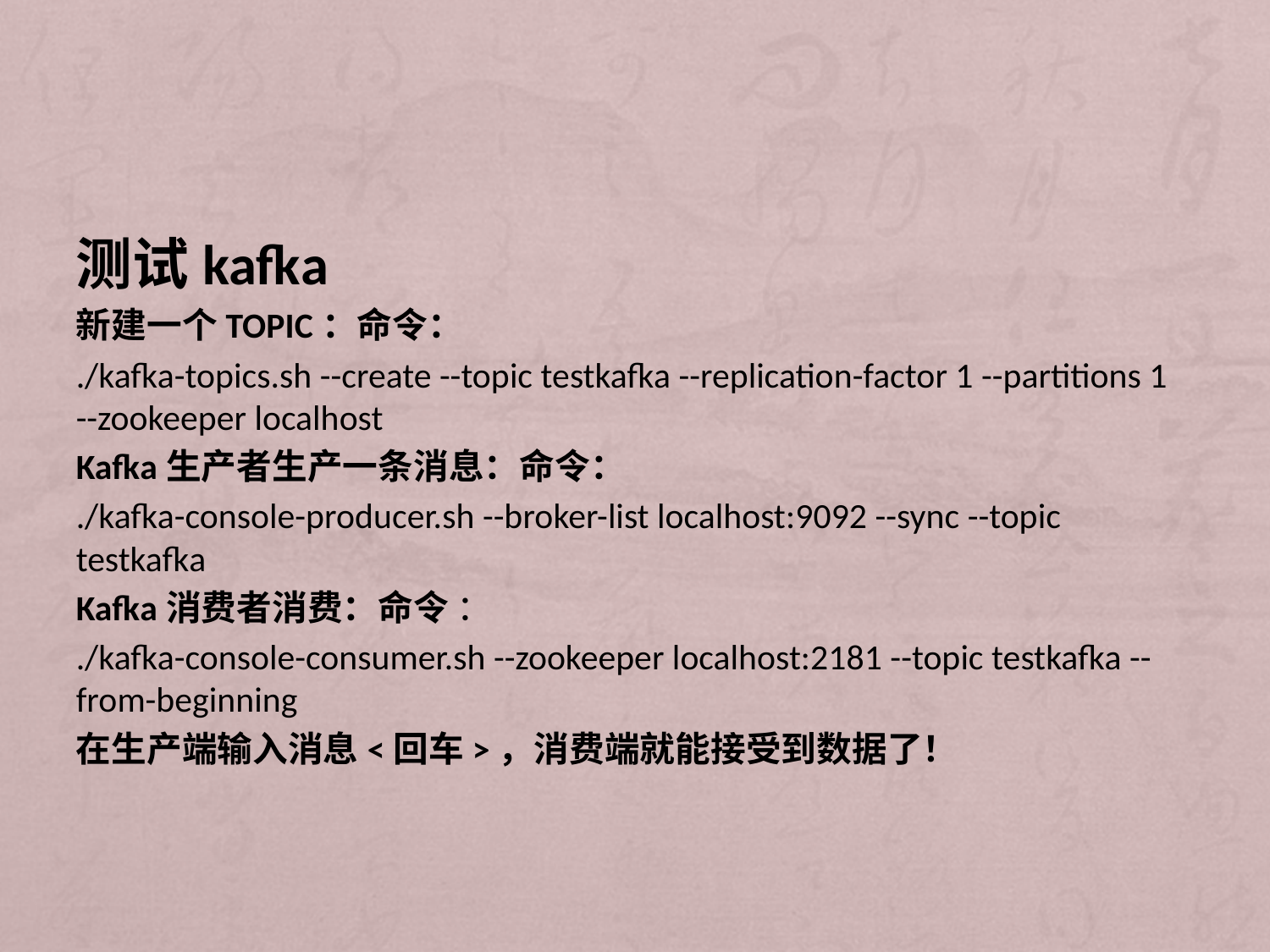

#
测试kafka
新建一个TOPIC：命令：
./kafka-topics.sh --create --topic testkafka --replication-factor 1 --partitions 1 --zookeeper localhost
Kafka生产者生产一条消息：命令：
./kafka-console-producer.sh --broker-list localhost:9092 --sync --topic testkafka
Kafka消费者消费：命令 ：
./kafka-console-consumer.sh --zookeeper localhost:2181 --topic testkafka --from-beginning
在生产端输入消息<回车>，消费端就能接受到数据了！